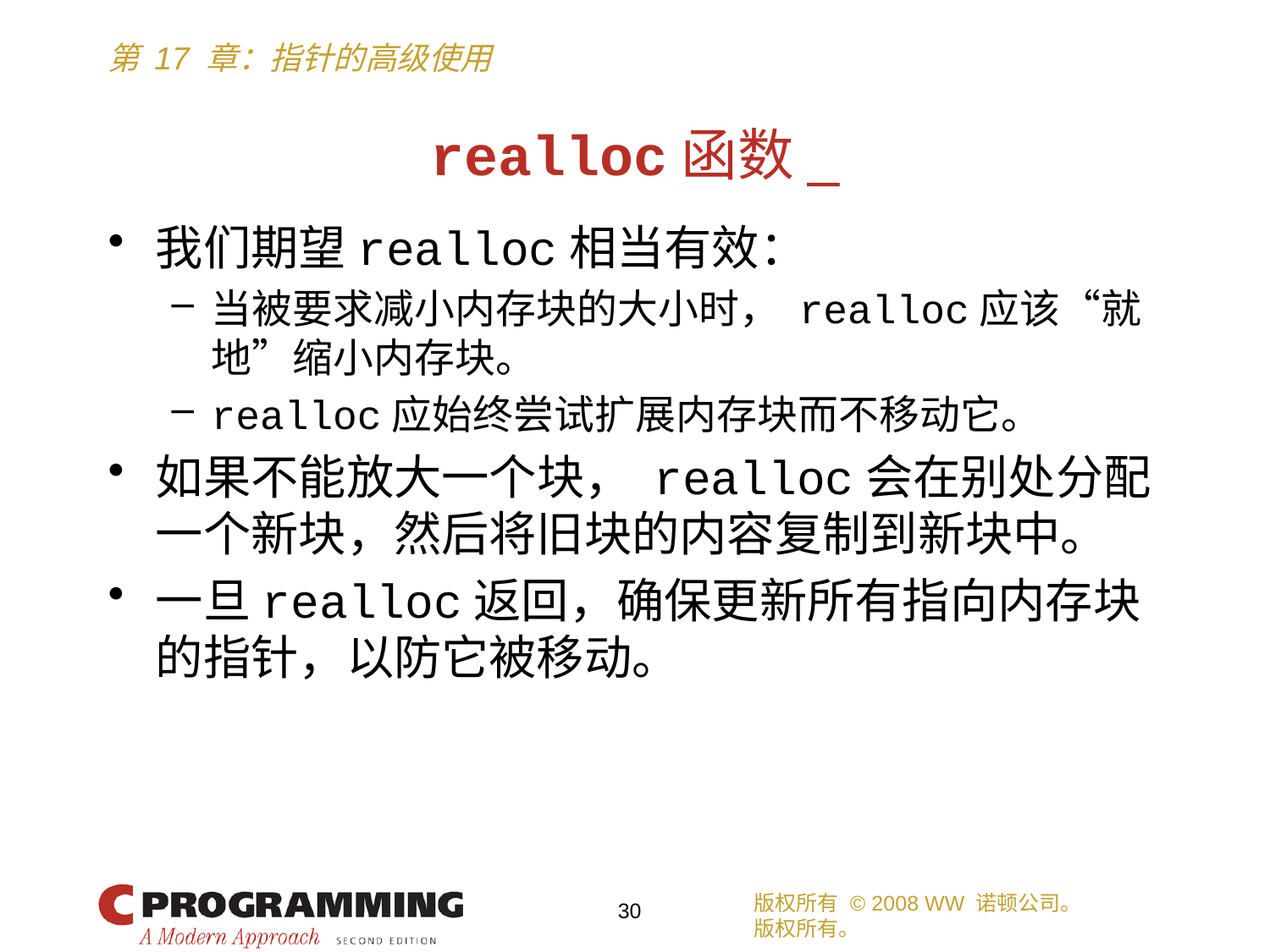

# realloc函数_
我们期望realloc相当有效：
当被要求减小内存块的大小时， realloc应该“就地”缩小内存块。
realloc应始终尝试扩展内存块而不移动它。
如果不能放大一个块， realloc会在别处分配一个新块，然后将旧块的内容复制到新块中。
一旦realloc返回，确保更新所有指向内存块的指针，以防它被移动。
版权所有 © 2008 WW 诺顿公司。
版权所有。
30